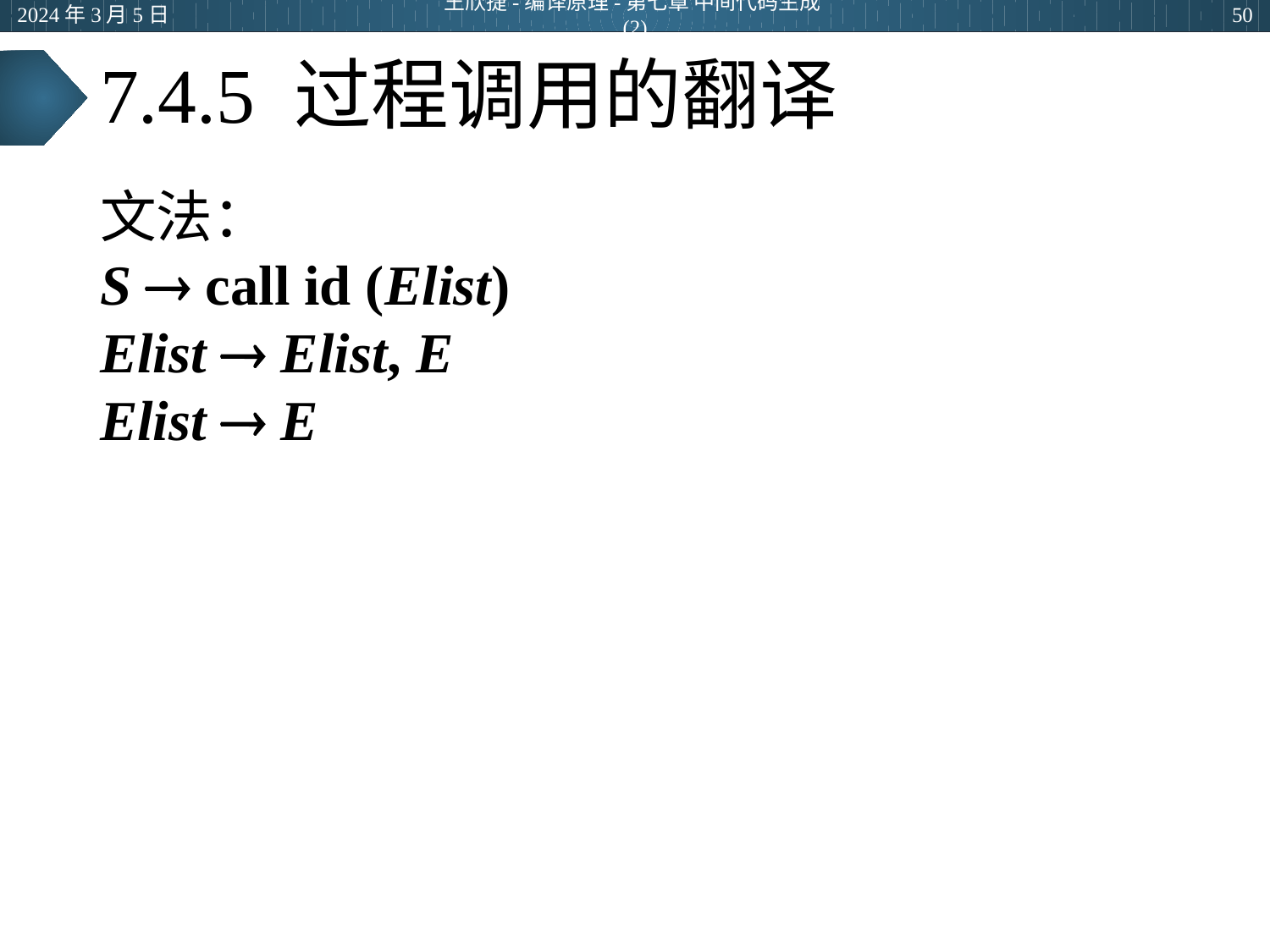

2024年3月5日
王欣捷-编译原理-第七章 中间代码生成(2)
50
# 7.4.5 过程调用的翻译
文法：
S → call id (Elist)
Elist → Elist, E
Elist → E